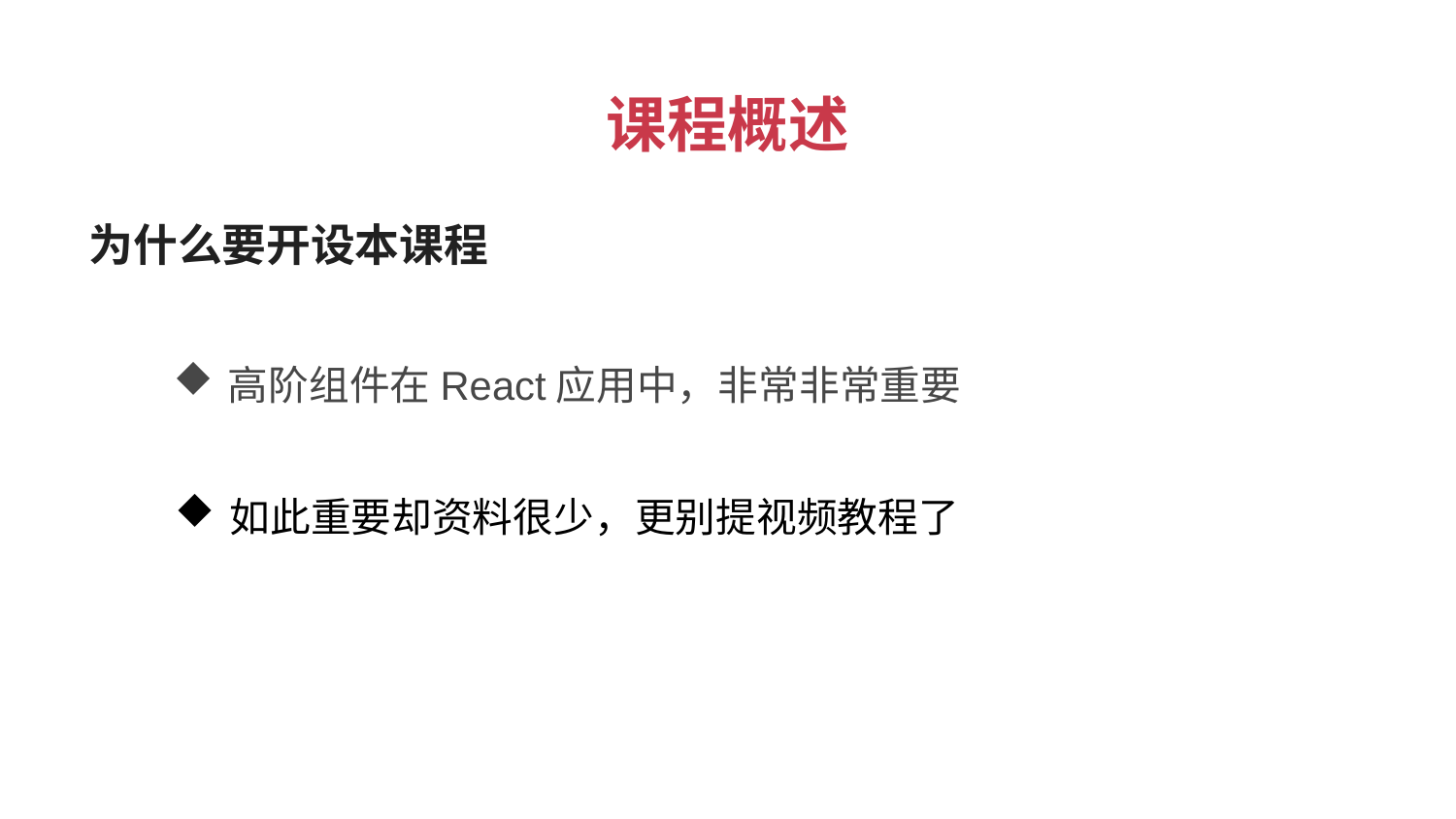

课程概述
为什么要开设本课程
高阶组件在React应用中，非常非常重要
如此重要却资料很少，更别提视频教程了